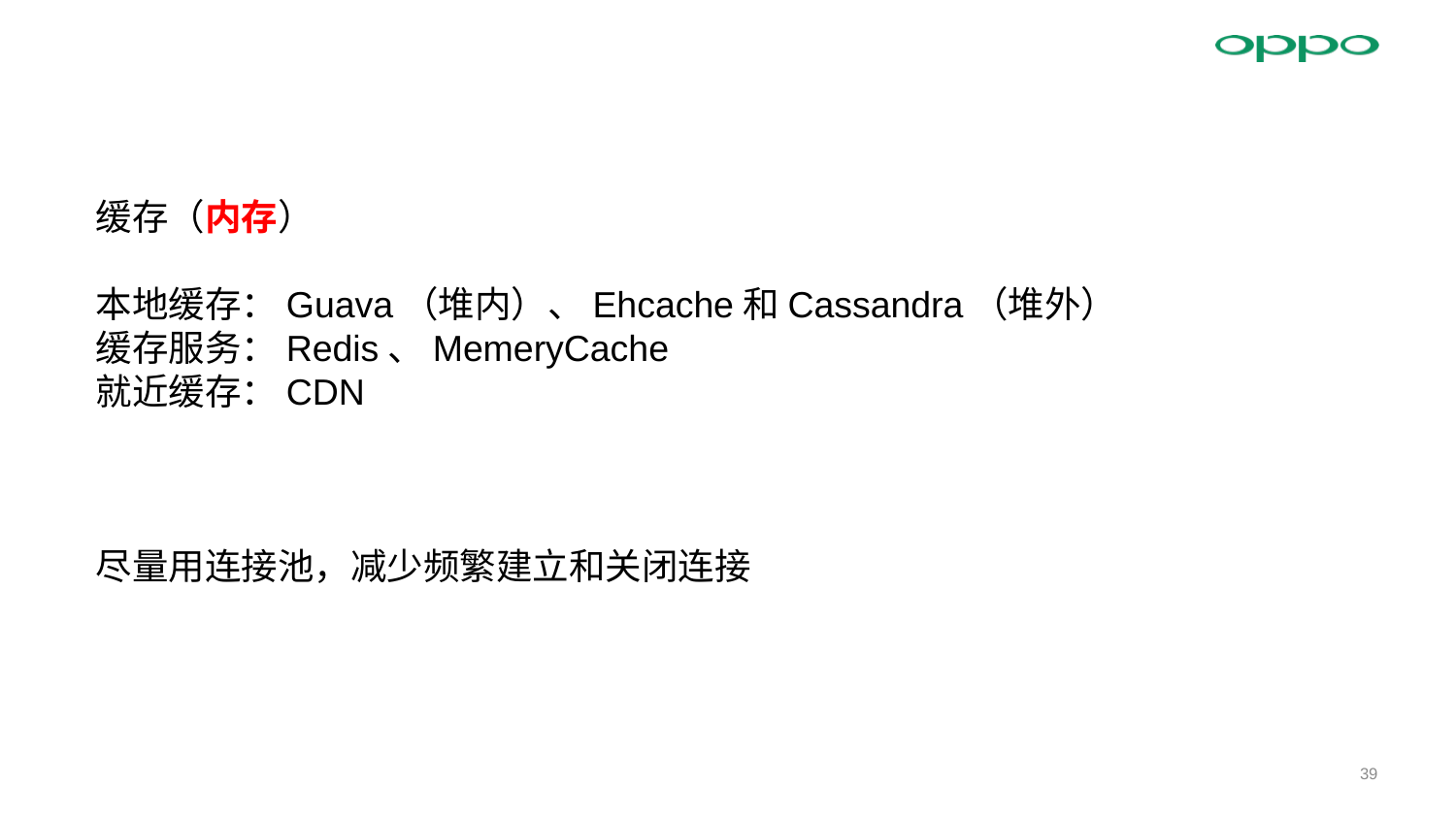

缓存（内存）

本地缓存：Guava（堆内）、Ehcache和Cassandra（堆外）
缓存服务：Redis、MemeryCache
就近缓存：CDN

尽量用连接池，减少频繁建立和关闭连接